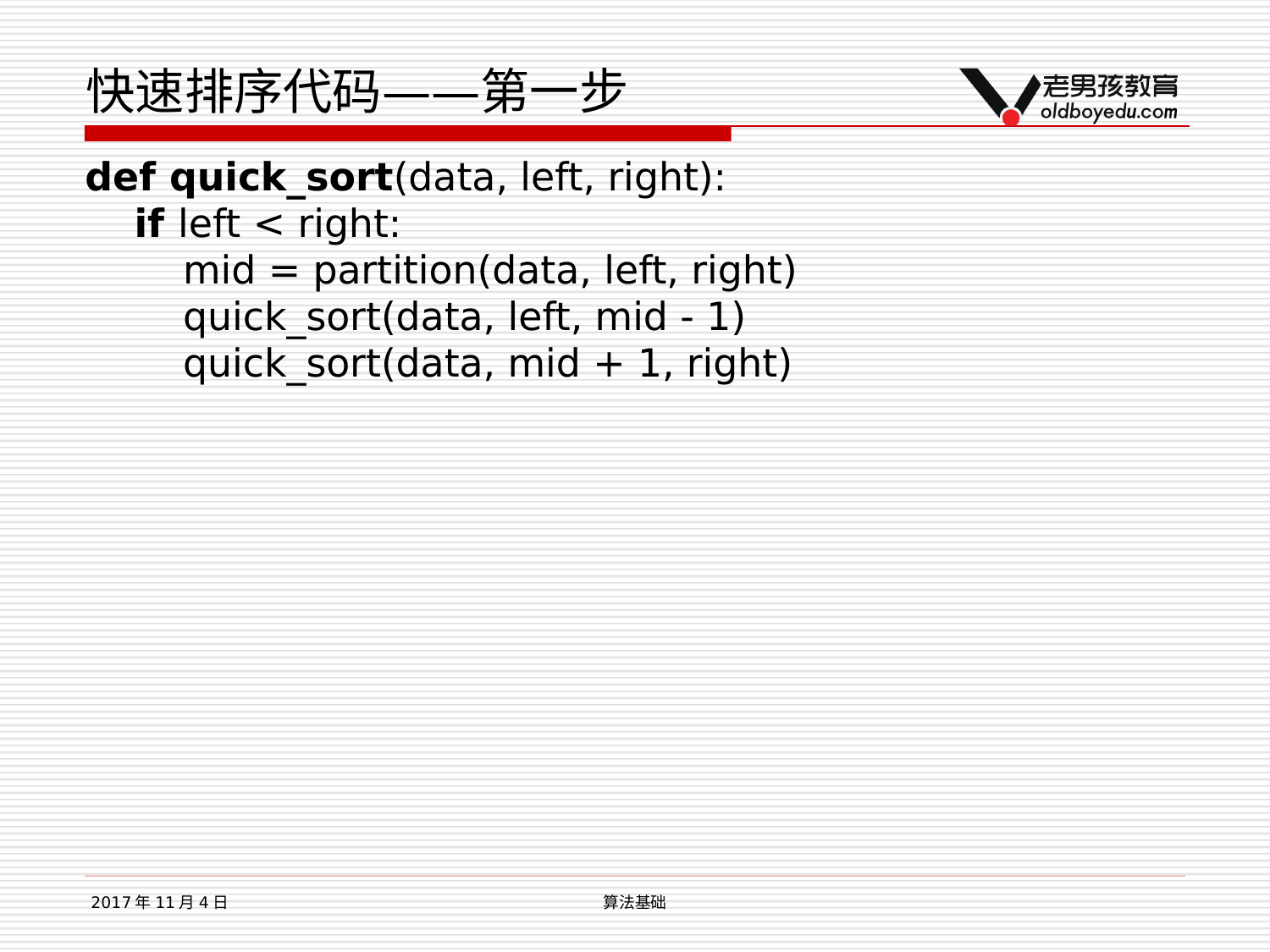

# 快速排序代码——第一步
def quick_sort(data, left, right):
    if left < right:
        mid = partition(data, left, right)
        quick_sort(data, left, mid - 1)
        quick_sort(data, mid + 1, right)
2017年11月4日
算法基础
29